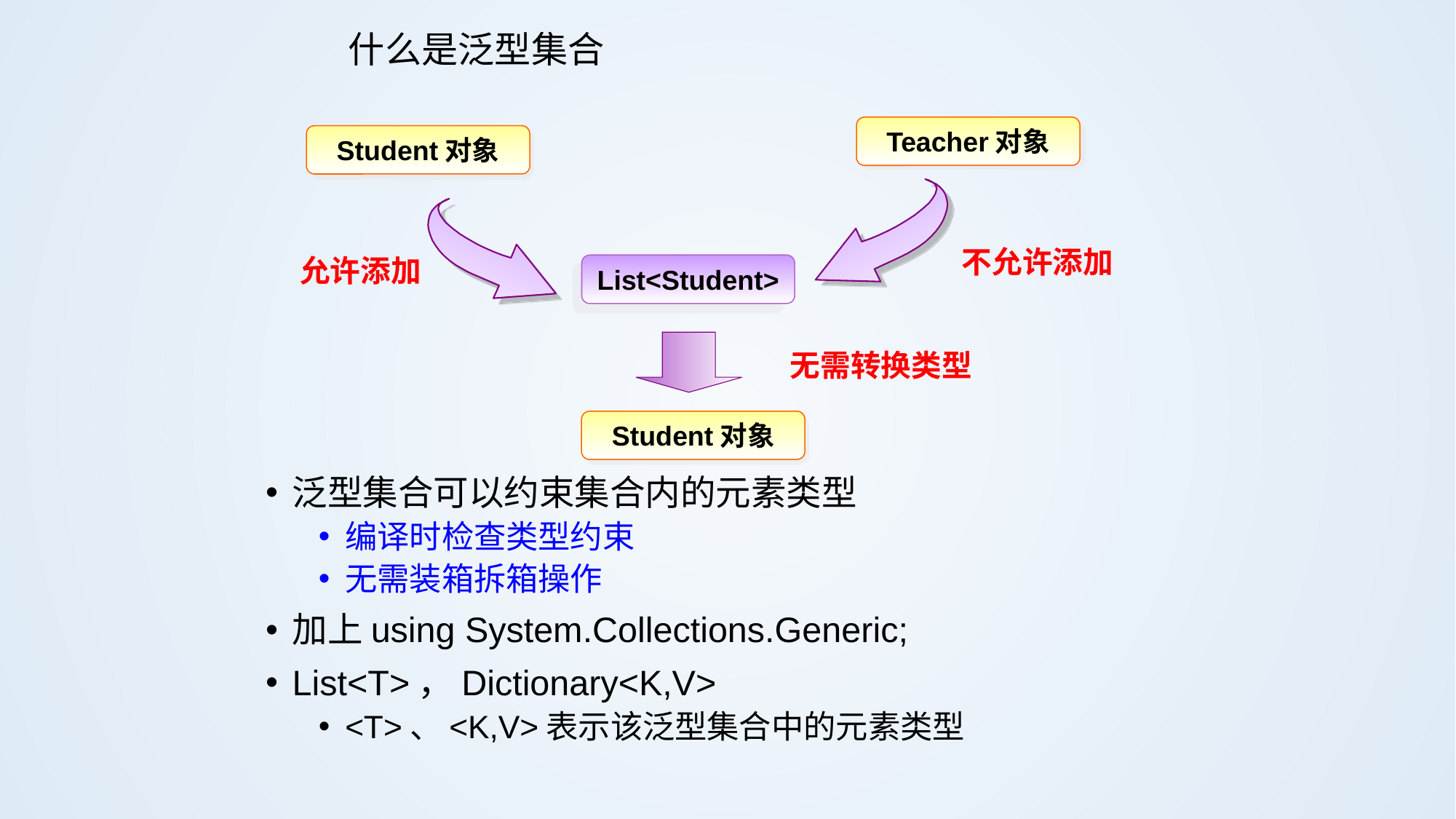

# 什么是泛型集合
Teacher对象
Student对象

不允许添加
允许添加
List<Student>

无需转换类型
Student对象
泛型集合可以约束集合内的元素类型
编译时检查类型约束
无需装箱拆箱操作
加上using System.Collections.Generic;
List<T>，Dictionary<K,V>
<T>、<K,V>表示该泛型集合中的元素类型